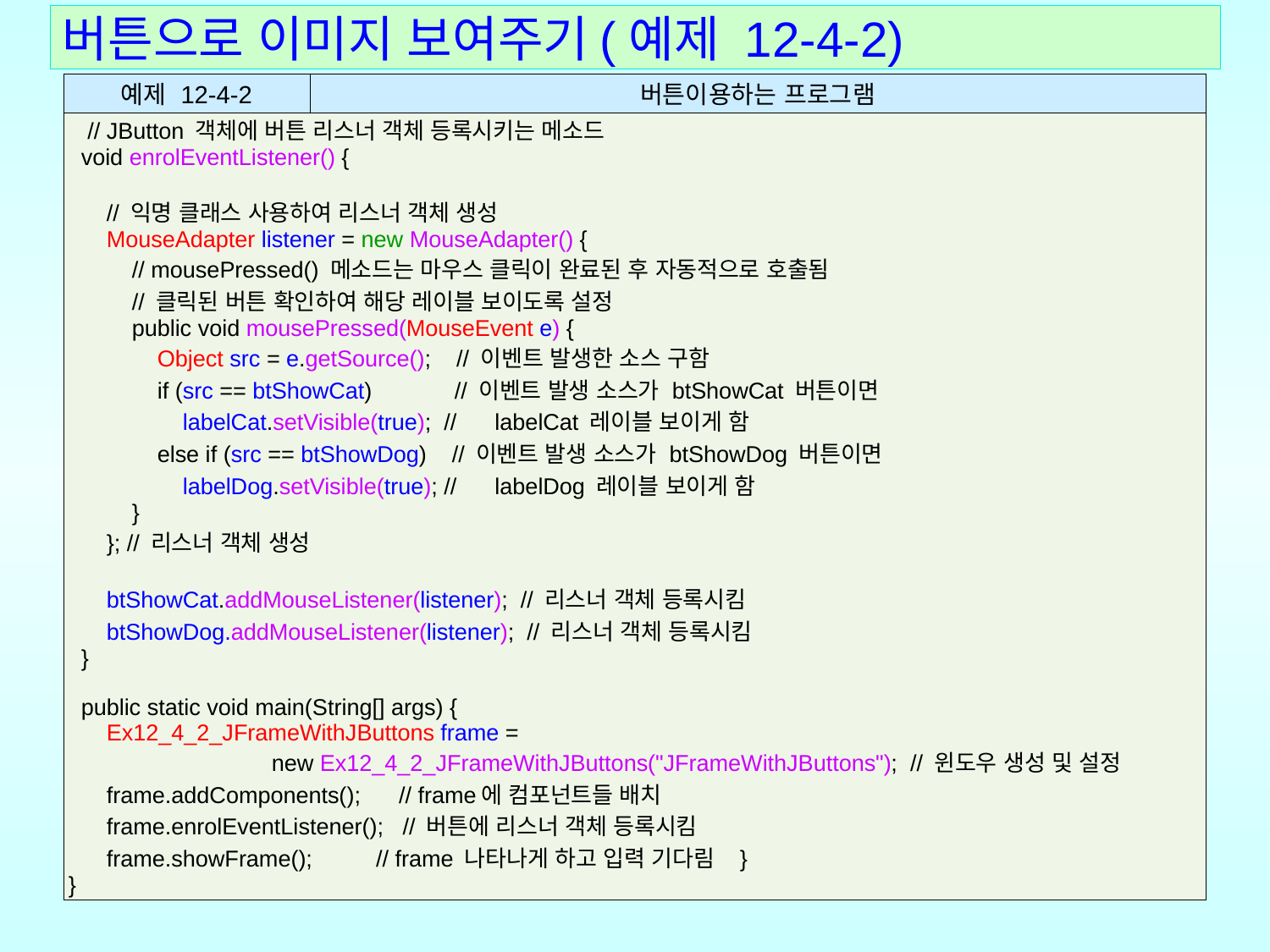

# 버튼으로 이미지 보여주기(예제 12-4-2)
| 예제 12-4-2 | 버튼이용하는 프로그램 |
| --- | --- |
| // JButton 객체에 버튼 리스너 객체 등록시키는 메소드 void enrolEventListener() { // 익명 클래스 사용하여 리스너 객체 생성 MouseAdapter listener = new MouseAdapter() { // mousePressed() 메소드는 마우스 클릭이 완료된 후 자동적으로 호출됨 // 클릭된 버튼 확인하여 해당 레이블 보이도록 설정 public void mousePressed(MouseEvent e) { Object src = e.getSource(); // 이벤트 발생한 소스 구함 if (src == btShowCat) // 이벤트 발생 소스가 btShowCat 버튼이면 labelCat.setVisible(true); // labelCat 레이블 보이게 함 else if (src == btShowDog) // 이벤트 발생 소스가 btShowDog 버튼이면 labelDog.setVisible(true); // labelDog 레이블 보이게 함 } }; // 리스너 객체 생성 btShowCat.addMouseListener(listener); // 리스너 객체 등록시킴 btShowDog.addMouseListener(listener); // 리스너 객체 등록시킴 } public static void main(String[] args) { Ex12\_4\_2\_JFrameWithJButtons frame = new Ex12\_4\_2\_JFrameWithJButtons("JFrameWithJButtons"); // 윈도우 생성 및 설정 frame.addComponents(); // frame에 컴포넌트들 배치 frame.enrolEventListener(); // 버튼에 리스너 객체 등록시킴 frame.showFrame(); // frame 나타나게 하고 입력 기다림 } } |  |